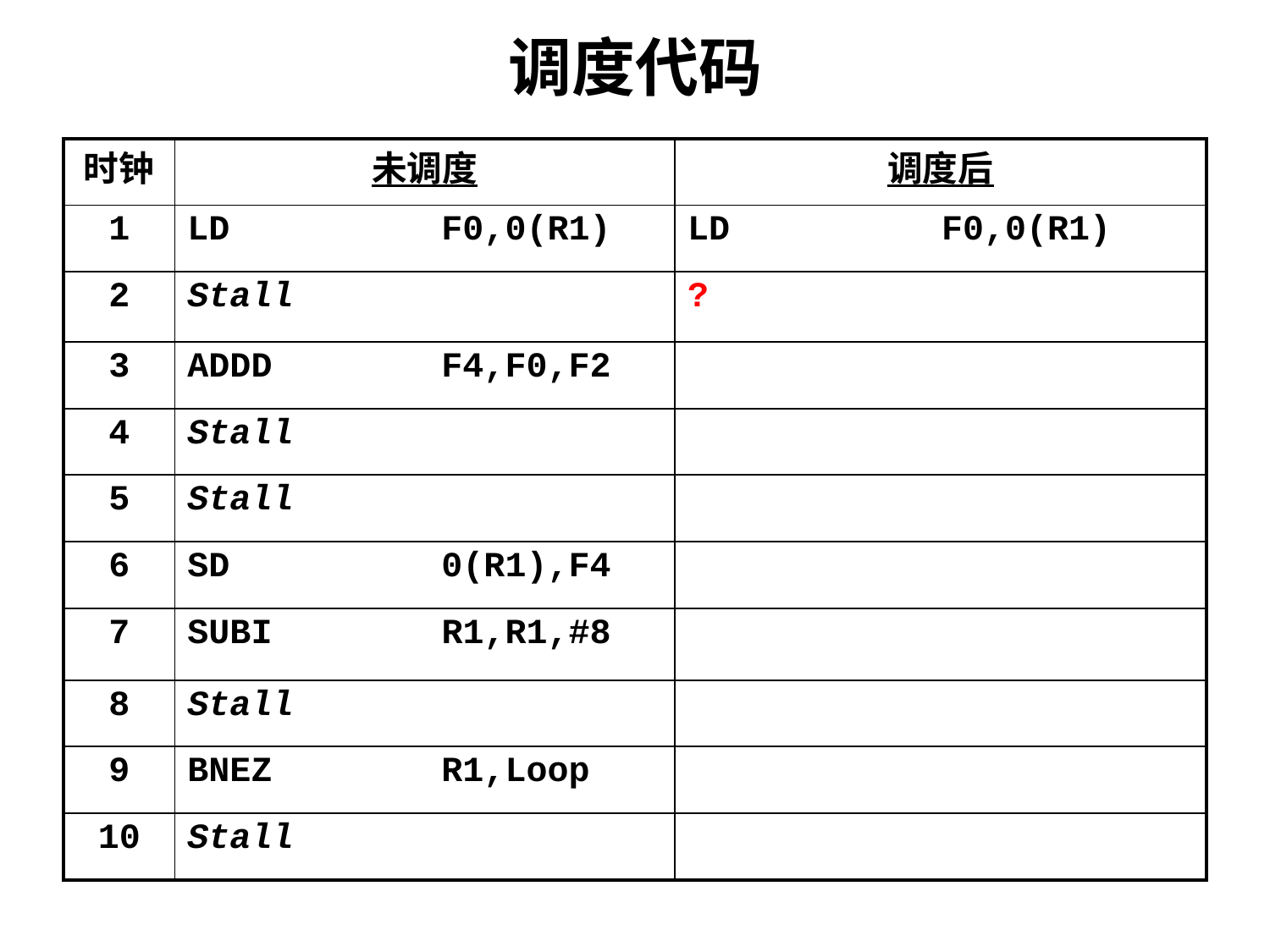

调度代码
| 时钟 | 未调度 | 调度后 |
| --- | --- | --- |
| 1 | LD F0,0(R1) | LD F0,0(R1) |
| 2 | Stall | ? |
| 3 | ADDD F4,F0,F2 |  |
| 4 | Stall |  |
| 5 | Stall |  |
| 6 | SD 0(R1),F4 |  |
| 7 | SUBI R1,R1,#8 |  |
| 8 | Stall |  |
| 9 | BNEZ R1,Loop |  |
| 10 | Stall |  |